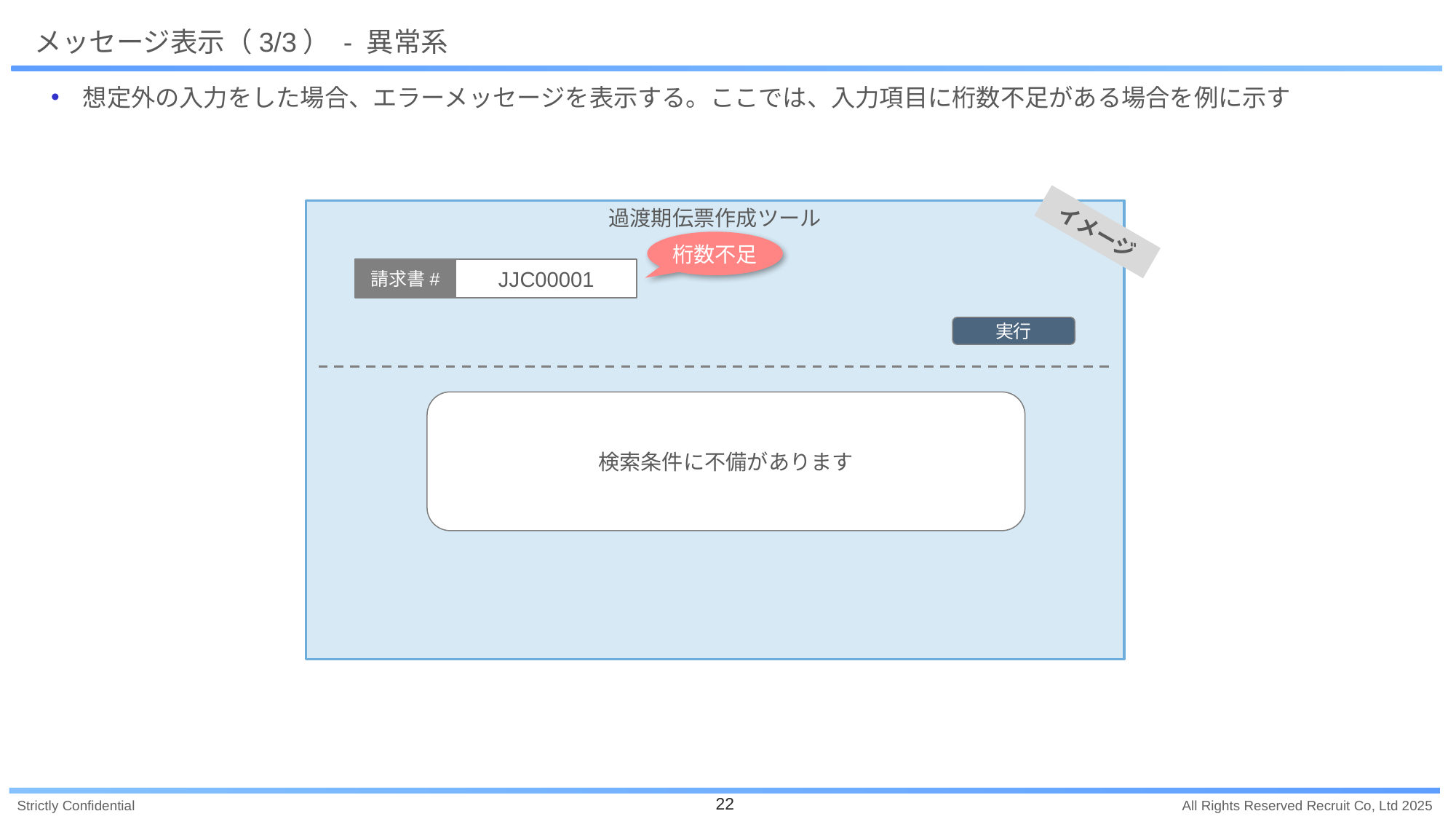

# メッセージ表示（3/3） - 異常系
想定外の入力をした場合、エラーメッセージを表示する。ここでは、入力項目に桁数不足がある場合を例に示す
過渡期伝票作成ツール
イメージ
桁数不足
請求書#
JJC00001
実行
検索条件に不備があります
22